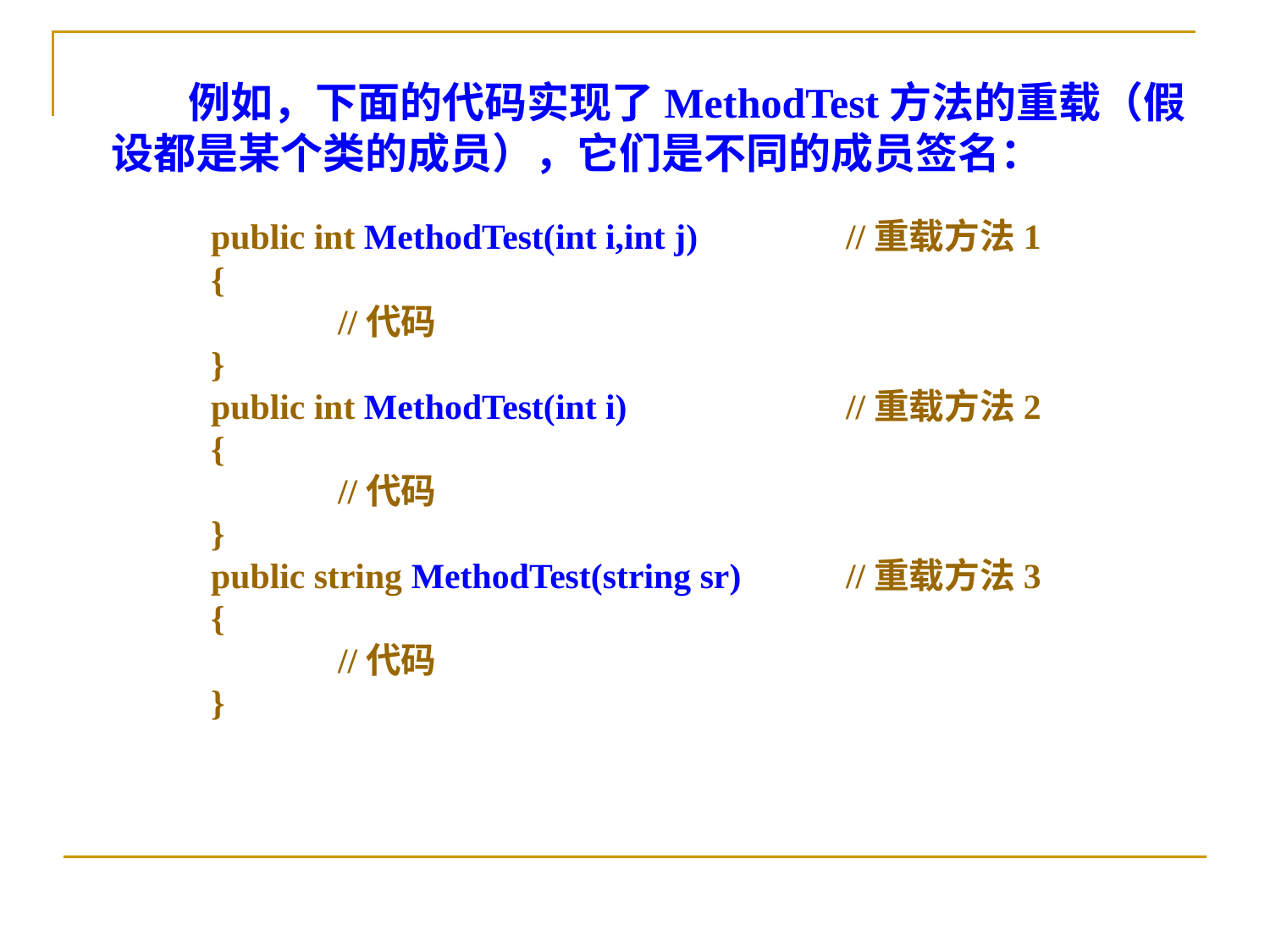

例如，下面的代码实现了MethodTest方法的重载（假设都是某个类的成员），它们是不同的成员签名：
public int MethodTest(int i,int j)　　	//重载方法1
{
	//代码
}
public int MethodTest(int i) 		//重载方法2
{
	//代码
}
public string MethodTest(string sr)	//重载方法3
{
	//代码
}